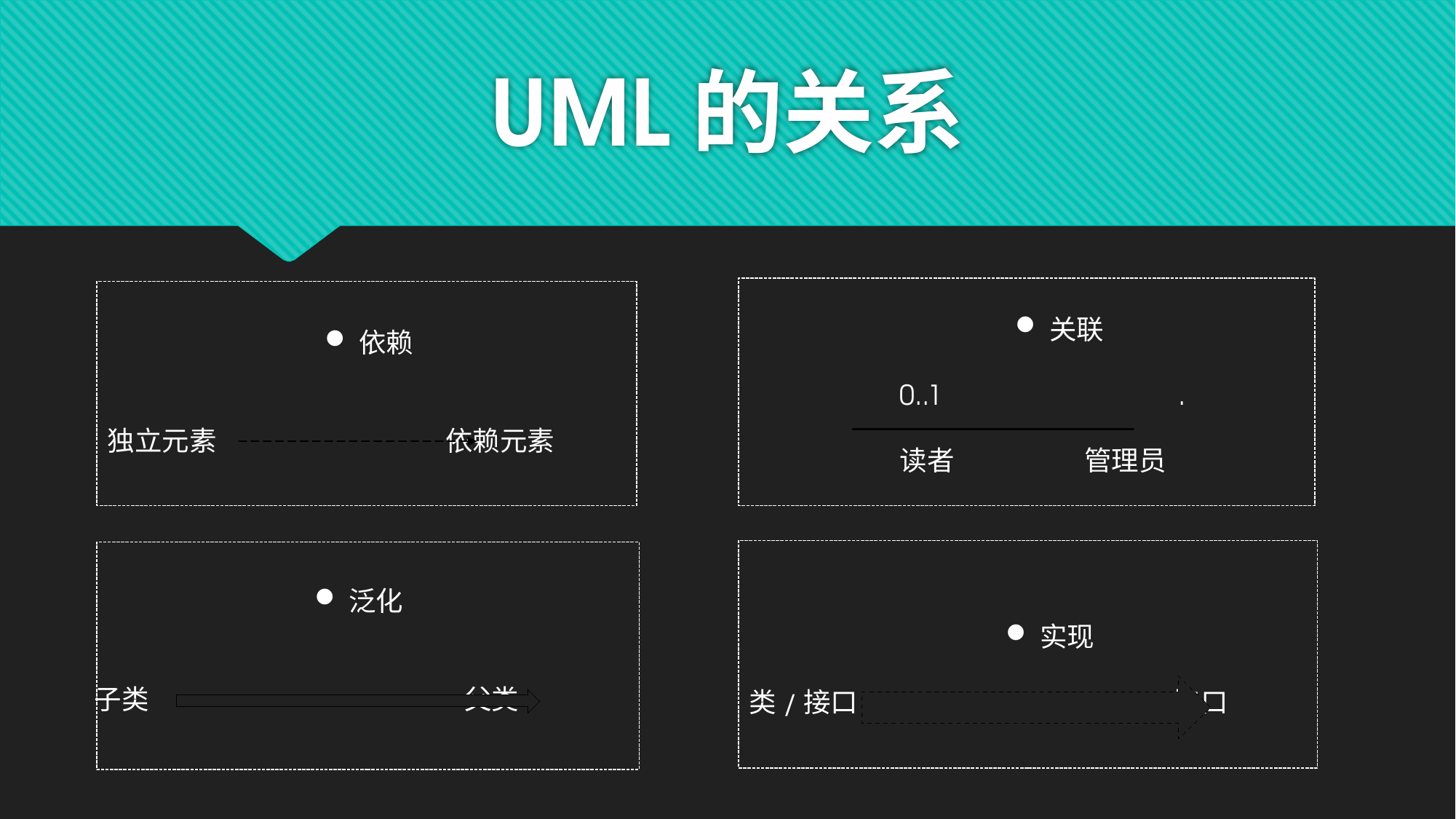

# UML的关系

关联

0..1                               .

读者                     管理员
依赖

独立元素                                     依赖元素

泛化

子类                                                   父类
实现

类/接口                                                   接口